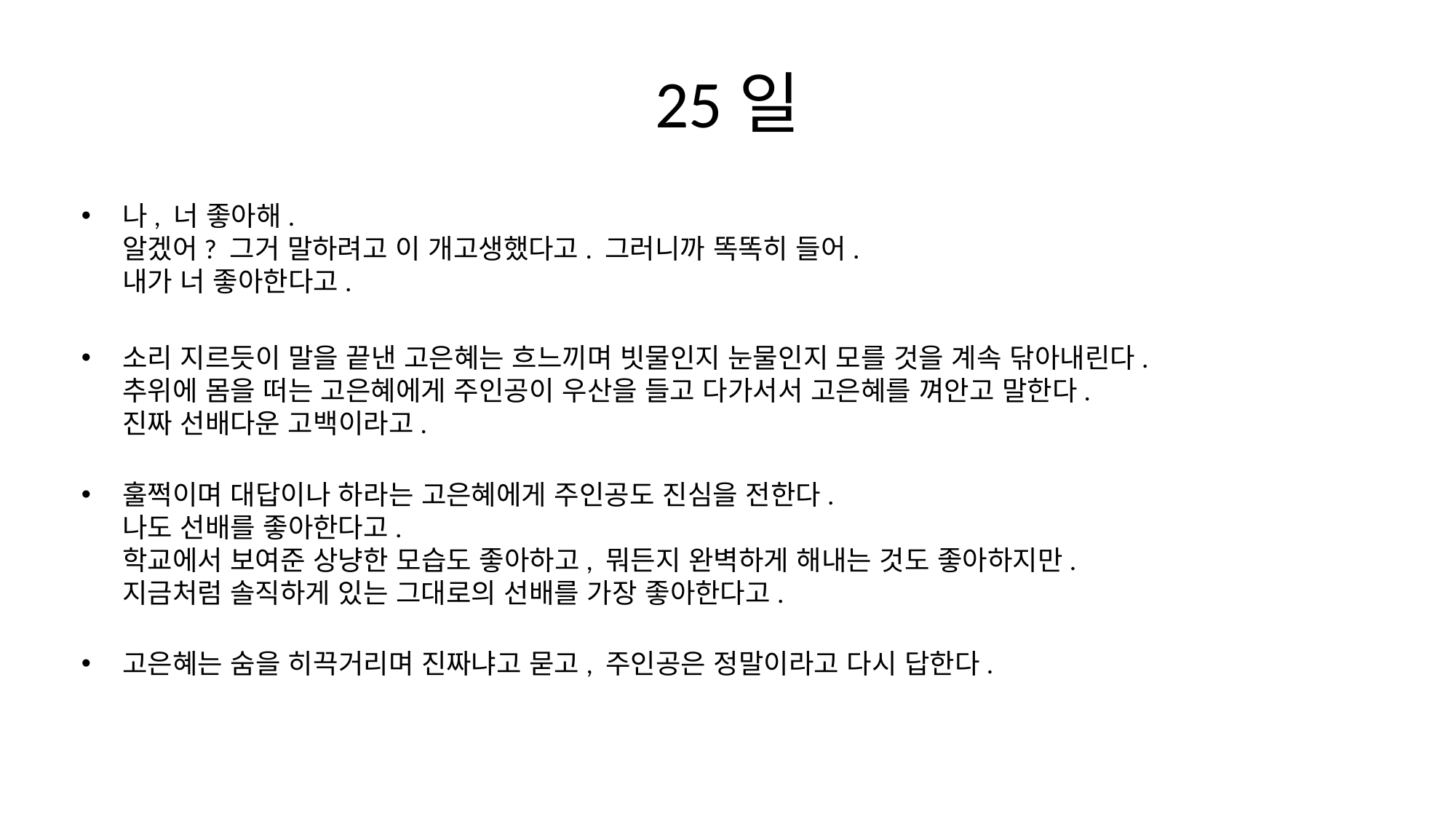

# 25일
나, 너 좋아해.
알겠어? 그거 말하려고 이 개고생했다고. 그러니까 똑똑히 들어.
내가 너 좋아한다고.

소리 지르듯이 말을 끝낸 고은혜는 흐느끼며 빗물인지 눈물인지 모를 것을 계속 닦아내린다.
추위에 몸을 떠는 고은혜에게 주인공이 우산을 들고 다가서서 고은혜를 껴안고 말한다.
진짜 선배다운 고백이라고.
훌쩍이며 대답이나 하라는 고은혜에게 주인공도 진심을 전한다.
나도 선배를 좋아한다고.
학교에서 보여준 상냥한 모습도 좋아하고, 뭐든지 완벽하게 해내는 것도 좋아하지만.
지금처럼 솔직하게 있는 그대로의 선배를 가장 좋아한다고.
고은혜는 숨을 히끅거리며 진짜냐고 묻고, 주인공은 정말이라고 다시 답한다.